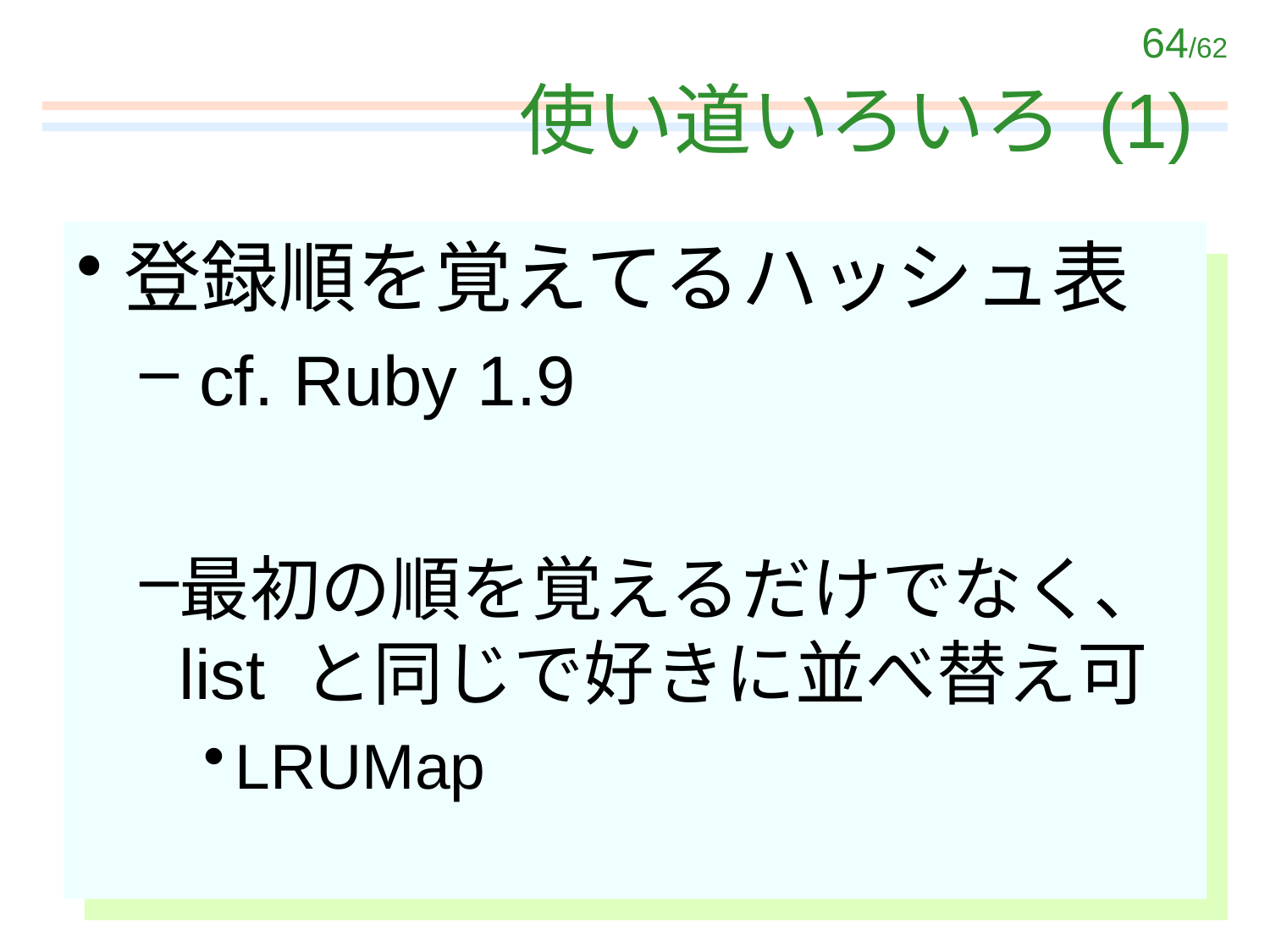

# 使い道いろいろ (1)
登録順を覚えてるハッシュ表
 cf. Ruby 1.9

最初の順を覚えるだけでなく、
list と同じで好きに並べ替え可
LRUMap